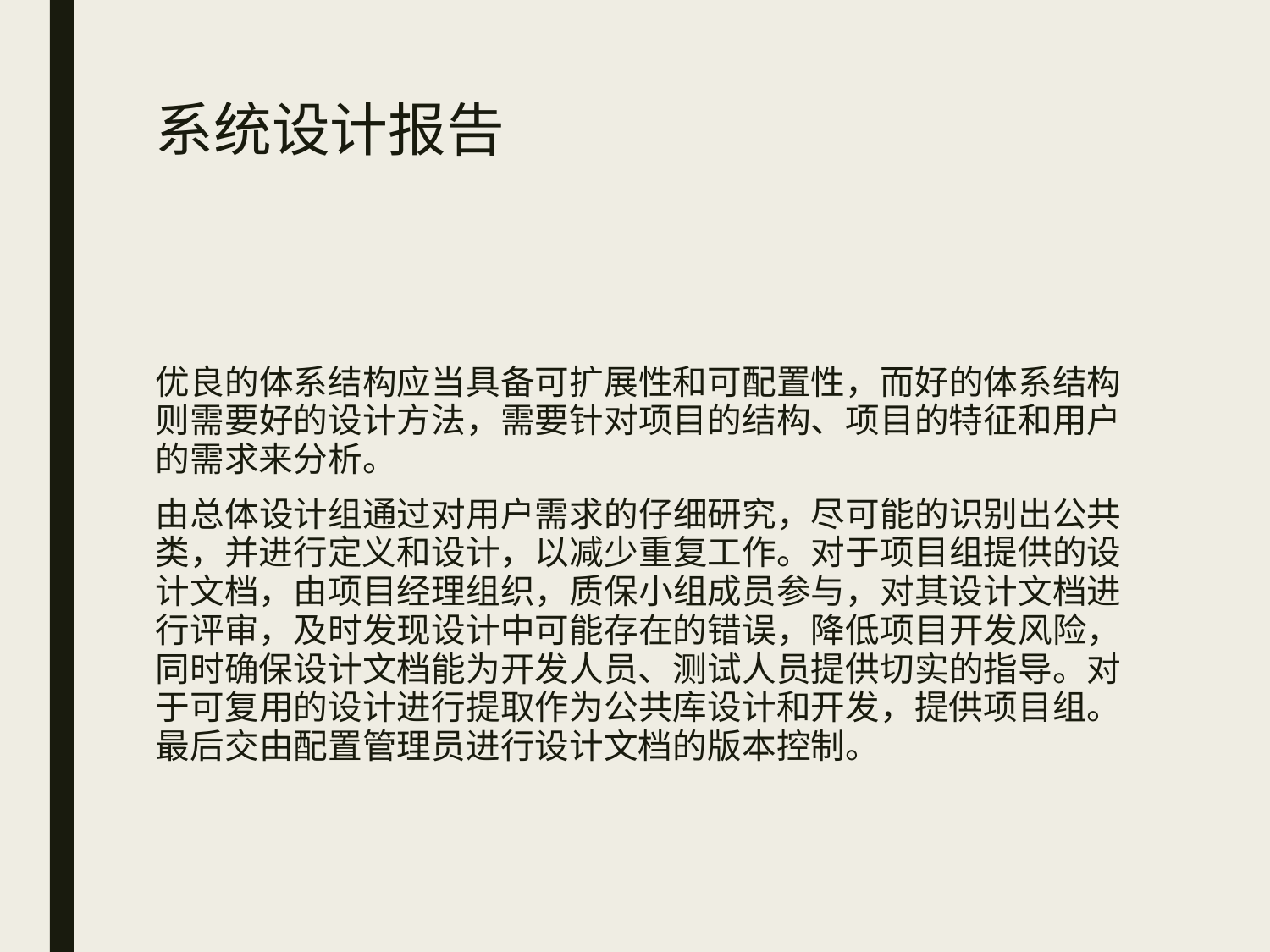

# 系统设计报告
优良的体系结构应当具备可扩展性和可配置性，而好的体系结构则需要好的设计方法，需要针对项目的结构、项目的特征和用户的需求来分析。
由总体设计组通过对用户需求的仔细研究，尽可能的识别出公共类，并进行定义和设计，以减少重复工作。对于项目组提供的设计文档，由项目经理组织，质保小组成员参与，对其设计文档进行评审，及时发现设计中可能存在的错误，降低项目开发风险，同时确保设计文档能为开发人员、测试人员提供切实的指导。对于可复用的设计进行提取作为公共库设计和开发，提供项目组。最后交由配置管理员进行设计文档的版本控制。